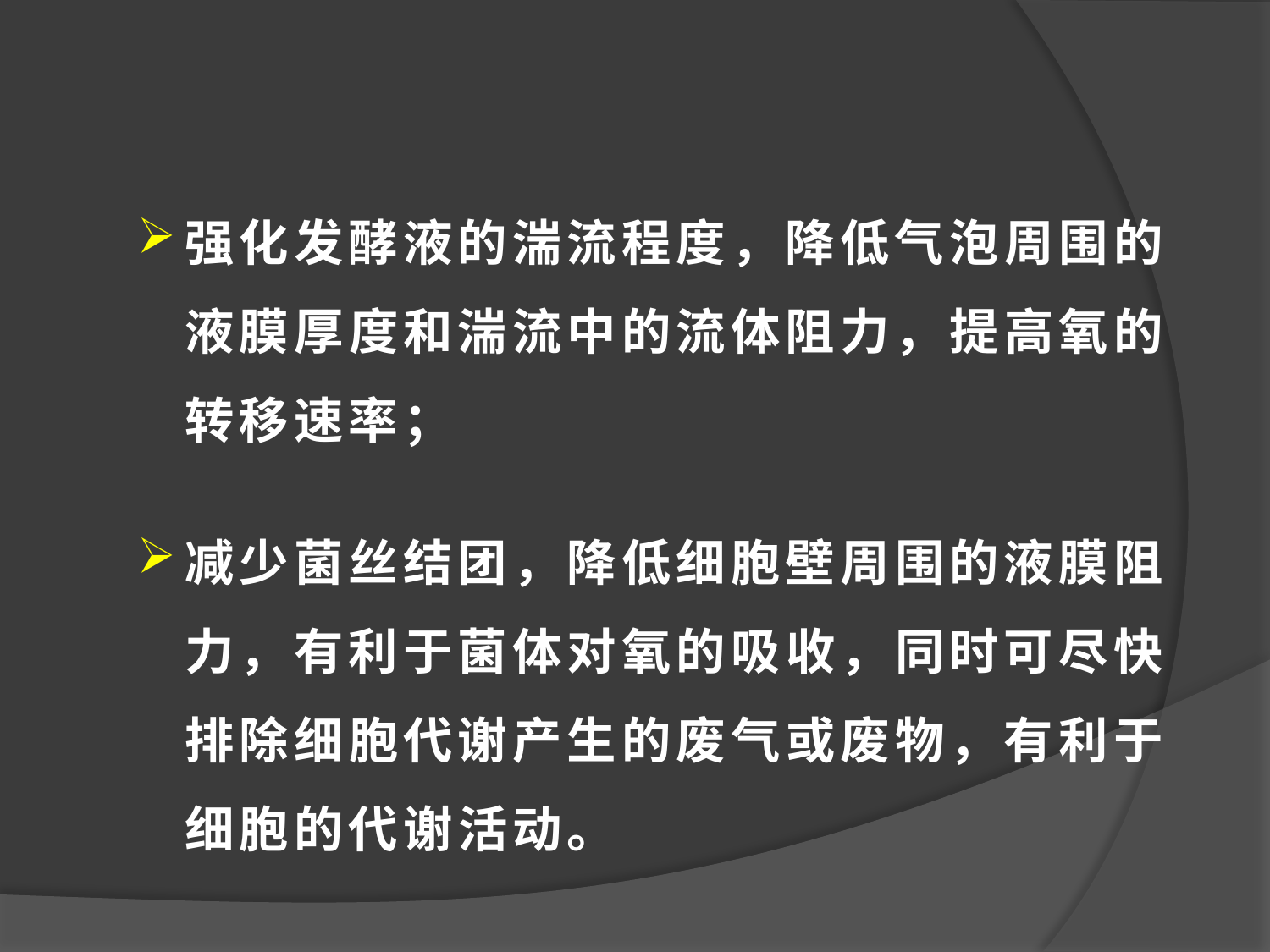

强化发酵液的湍流程度，降低气泡周围的液膜厚度和湍流中的流体阻力，提高氧的转移速率；
减少菌丝结团，降低细胞壁周围的液膜阻力，有利于菌体对氧的吸收，同时可尽快排除细胞代谢产生的废气或废物，有利于细胞的代谢活动。